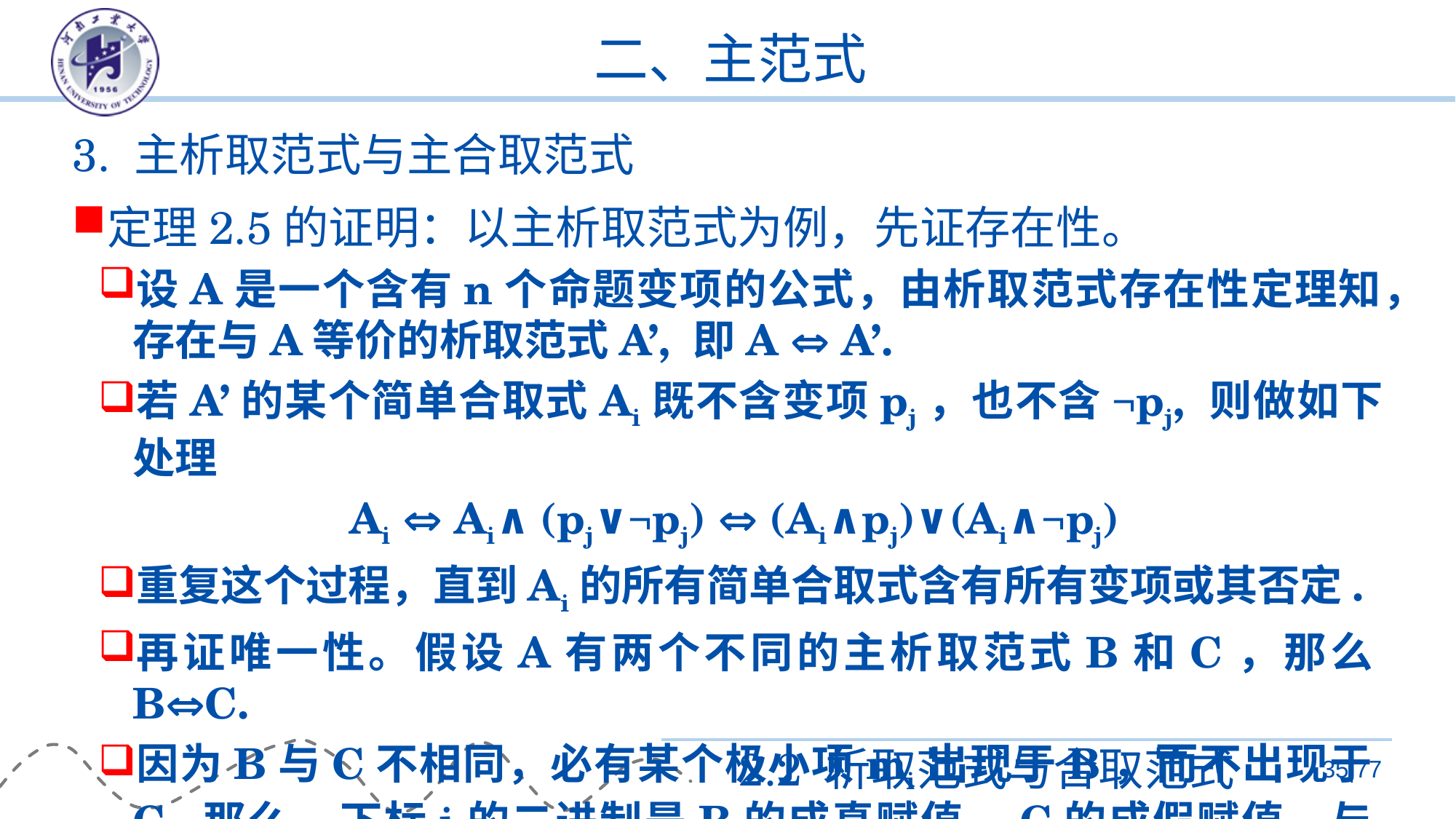

# 二、主范式
3. 主析取范式与主合取范式
定理2.5的证明：以主析取范式为例，先证存在性。
设A是一个含有n个命题变项的公式，由析取范式存在性定理知，存在与A等价的析取范式A’, 即A ⇔ A’.
若A’的某个简单合取式Ai既不含变项pj，也不含¬pj, 则做如下处理
Ai ⇔ Ai∧ (pj∨¬pj) ⇔ (Ai∧pj)∨(Ai∧¬pj)
重复这个过程，直到Ai的所有简单合取式含有所有变项或其否定.
再证唯一性。假设A有两个不同的主析取范式B和C，那么B⇔C.
因为B与C不相同，必有某个极小项mi出现于B，而不出现于C. 那么, 下标i的二进制是B的成真赋值，C的成假赋值。与B⇔C矛盾！
2.2 析取范式与合取范式
35|77